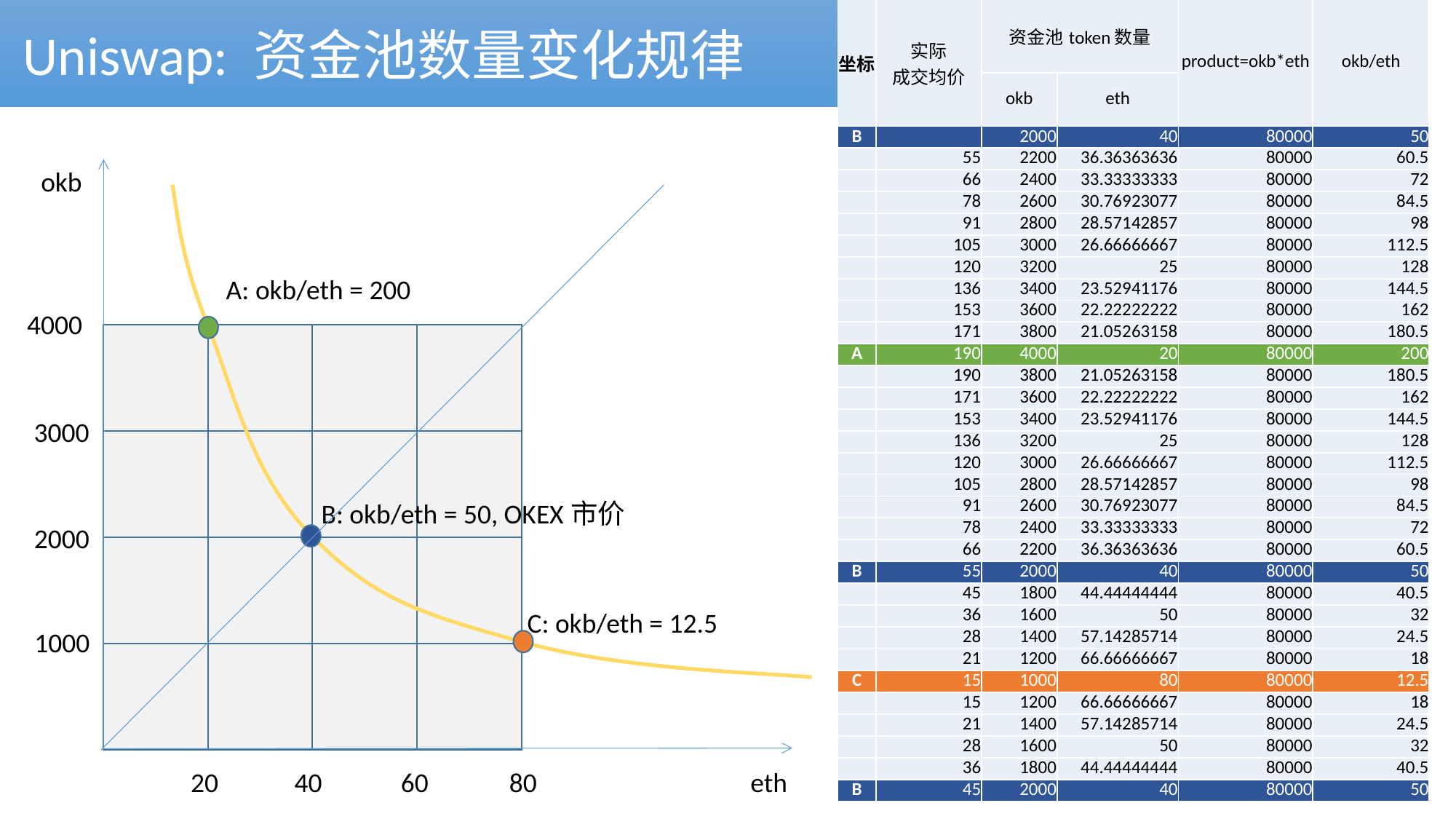

| 坐标 | 实际 成交均价 | 资金池token数量 |  | product=okb\*eth | okb/eth |
| --- | --- | --- | --- | --- | --- |
|  |  | okb | eth |  |  |
| B |  | 2000 | 40 | 80000 | 50 |
|  | 55 | 2200 | 36.36363636 | 80000 | 60.5 |
|  | 66 | 2400 | 33.33333333 | 80000 | 72 |
|  | 78 | 2600 | 30.76923077 | 80000 | 84.5 |
|  | 91 | 2800 | 28.57142857 | 80000 | 98 |
|  | 105 | 3000 | 26.66666667 | 80000 | 112.5 |
|  | 120 | 3200 | 25 | 80000 | 128 |
|  | 136 | 3400 | 23.52941176 | 80000 | 144.5 |
|  | 153 | 3600 | 22.22222222 | 80000 | 162 |
|  | 171 | 3800 | 21.05263158 | 80000 | 180.5 |
| A | 190 | 4000 | 20 | 80000 | 200 |
|  | 190 | 3800 | 21.05263158 | 80000 | 180.5 |
|  | 171 | 3600 | 22.22222222 | 80000 | 162 |
|  | 153 | 3400 | 23.52941176 | 80000 | 144.5 |
|  | 136 | 3200 | 25 | 80000 | 128 |
|  | 120 | 3000 | 26.66666667 | 80000 | 112.5 |
|  | 105 | 2800 | 28.57142857 | 80000 | 98 |
|  | 91 | 2600 | 30.76923077 | 80000 | 84.5 |
|  | 78 | 2400 | 33.33333333 | 80000 | 72 |
|  | 66 | 2200 | 36.36363636 | 80000 | 60.5 |
| B | 55 | 2000 | 40 | 80000 | 50 |
|  | 45 | 1800 | 44.44444444 | 80000 | 40.5 |
|  | 36 | 1600 | 50 | 80000 | 32 |
|  | 28 | 1400 | 57.14285714 | 80000 | 24.5 |
|  | 21 | 1200 | 66.66666667 | 80000 | 18 |
| C | 15 | 1000 | 80 | 80000 | 12.5 |
|  | 15 | 1200 | 66.66666667 | 80000 | 18 |
|  | 21 | 1400 | 57.14285714 | 80000 | 24.5 |
|  | 28 | 1600 | 50 | 80000 | 32 |
|  | 36 | 1800 | 44.44444444 | 80000 | 40.5 |
| B | 45 | 2000 | 40 | 80000 | 50 |
 Uniswap: 资金池数量变化规律
okb

A: okb/eth = 200
4000

3000

B: okb/eth = 50, OKEX市价
2000

C: okb/eth = 12.5
1000

20
40
60
80
eth